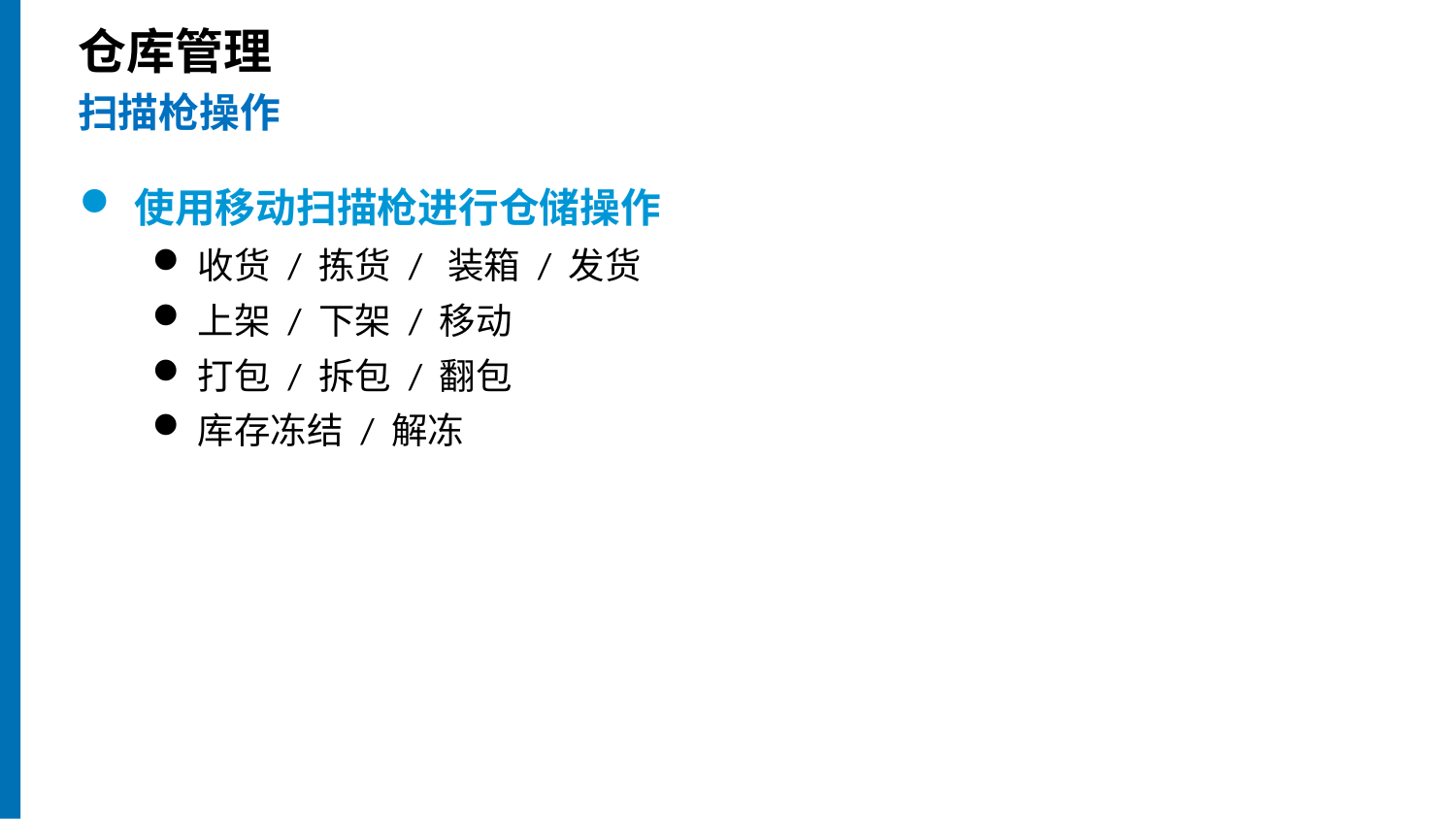

# 仓库管理
扫描枪操作
使用移动扫描枪进行仓储操作
收货 / 拣货 /  装箱 / 发货
上架 / 下架 / 移动
打包 / 拆包 / 翻包
库存冻结 / 解冻